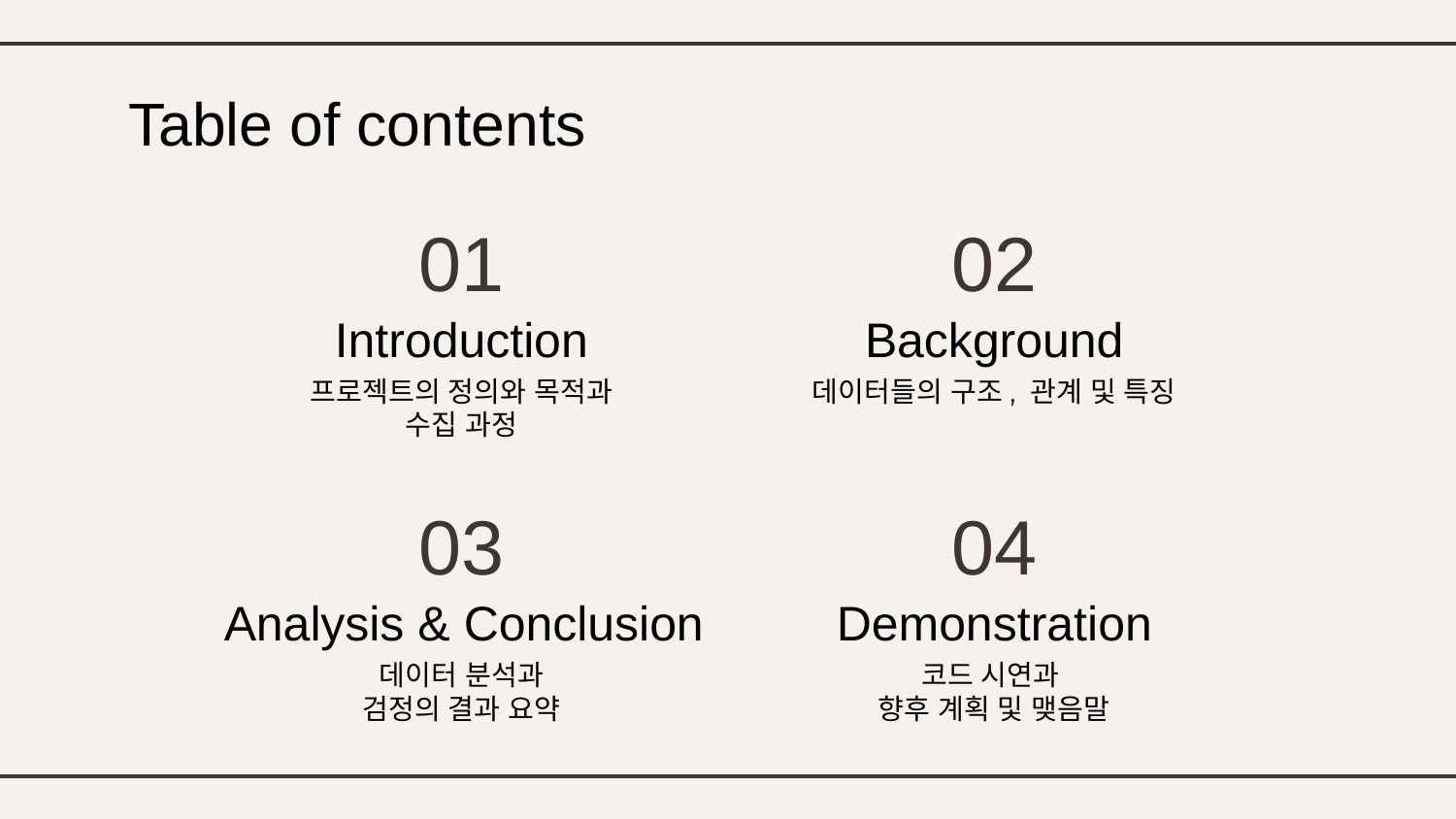

# Table of contents
01
02
Introduction
Background
프로젝트의 정의와 목적과
수집 과정
데이터들의 구조, 관계 및 특징
03
04
Analysis & Conclusion
Demonstration
데이터 분석과
검정의 결과 요약
코드 시연과
향후 계획 및 맺음말